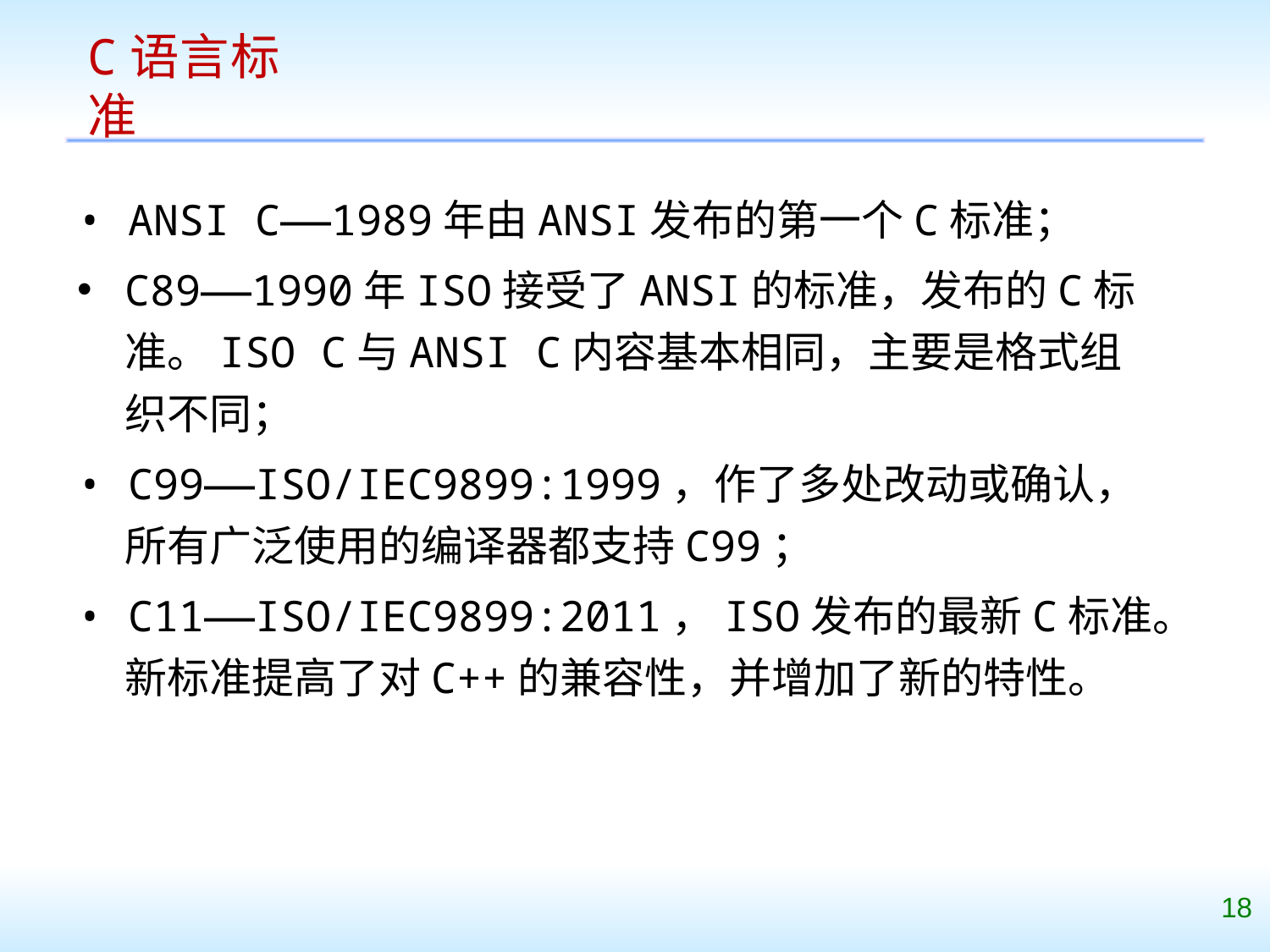

C语言标准
• ANSI C——1989年由ANSI发布的第一个C标准；
C89——1990年ISO接受了ANSI的标准，发布的C标准。ISO C与ANSI C内容基本相同，主要是格式组织不同；
• C99——ISO/IEC9899:1999，作了多处改动或确认，所有广泛使用的编译器都支持C99；
• C11——ISO/IEC9899:2011，ISO发布的最新C标准。新标准提高了对C++的兼容性，并增加了新的特性。

18